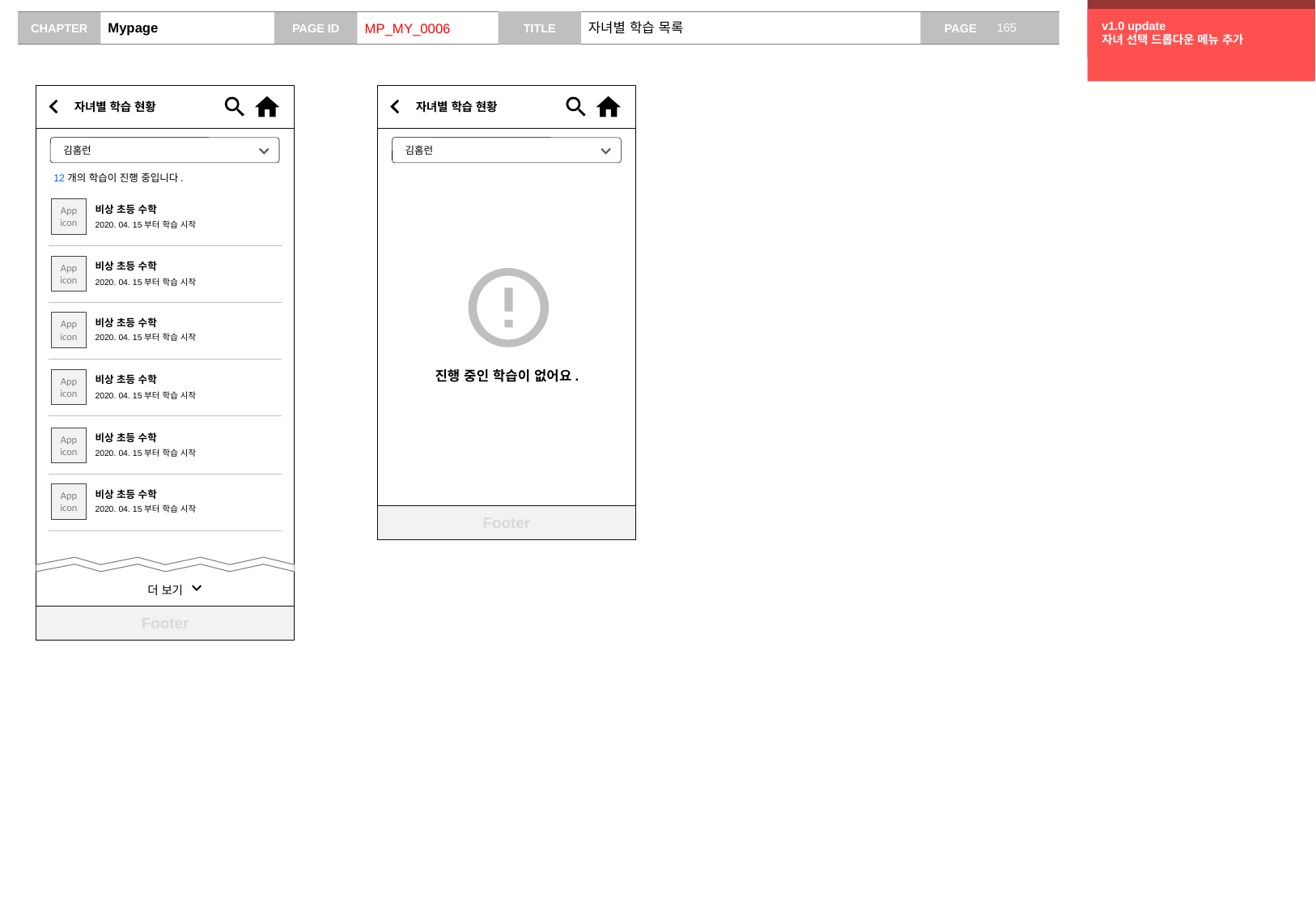

v0.9 update
화면 추가

v1.0 update
자녀 선택 드롭다운 메뉴 추가

# Mypage
MP_MY_0006
자녀별 학습 목록

자녀별 학습 현황

자녀별 학습 현황

김홈런

김홈런

12개의 학습이 진행 중입니다.
App
icon
비상 초등 수학
2020. 04. 15부터 학습 시작
App
icon
비상 초등 수학

2020. 04. 15부터 학습 시작
App
icon
비상 초등 수학
2020. 04. 15부터 학습 시작
진행 중인 학습이 없어요.
App
icon
비상 초등 수학
2020. 04. 15부터 학습 시작
App
icon
비상 초등 수학
2020. 04. 15부터 학습 시작
App
icon
비상 초등 수학
2020. 04. 15부터 학습 시작
Footer

더 보기

Footer